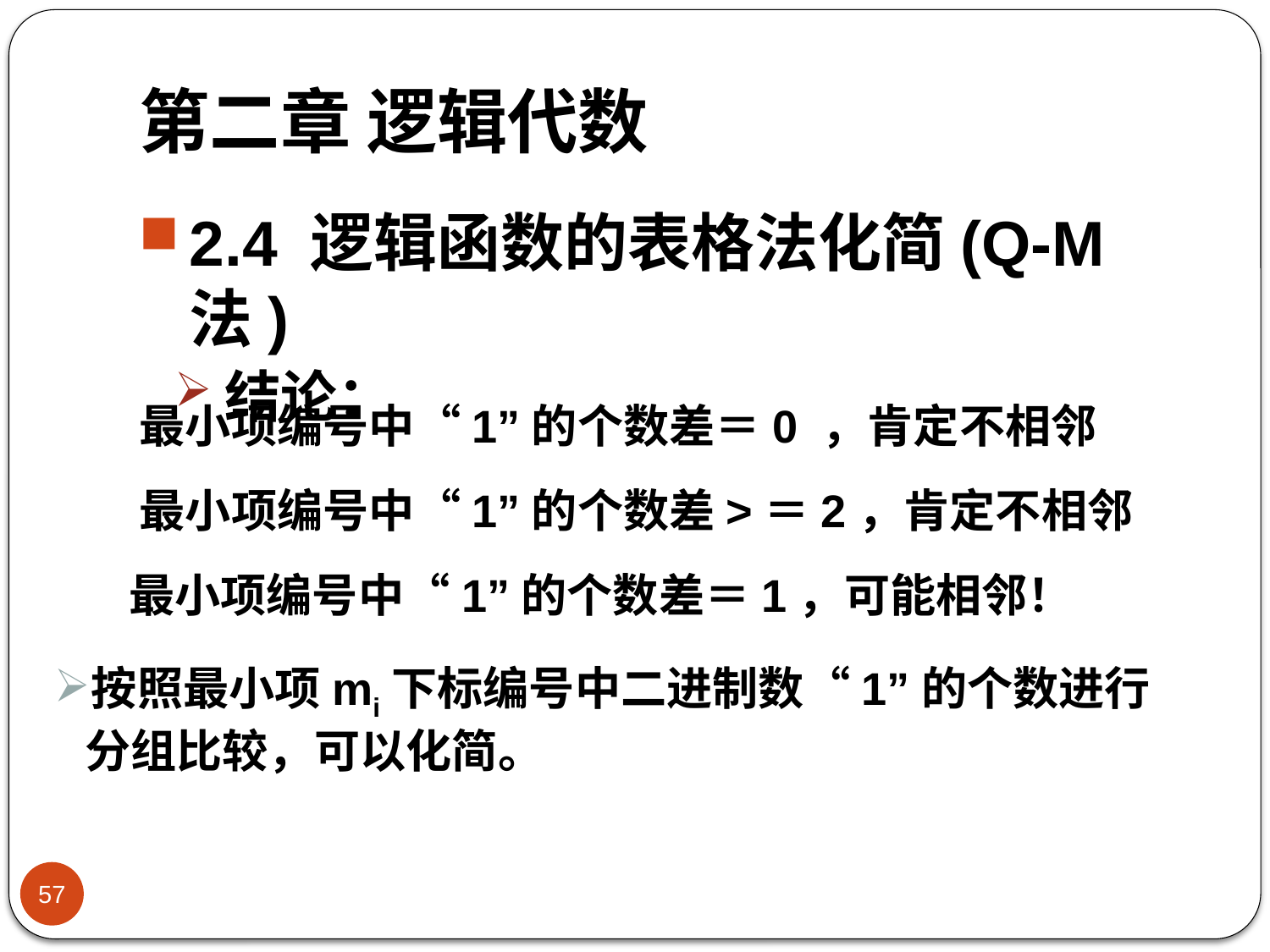

# 第二章 逻辑代数
2.4 逻辑函数的表格法化简(Q-M法)
结论：

最小项编号中“1”的个数差＝0 ，肯定不相邻
最小项编号中“1”的个数差>＝2，肯定不相邻
最小项编号中“1”的个数差＝1，可能相邻！
按照最小项mi下标编号中二进制数“1”的个数进行分组比较，可以化简。

57